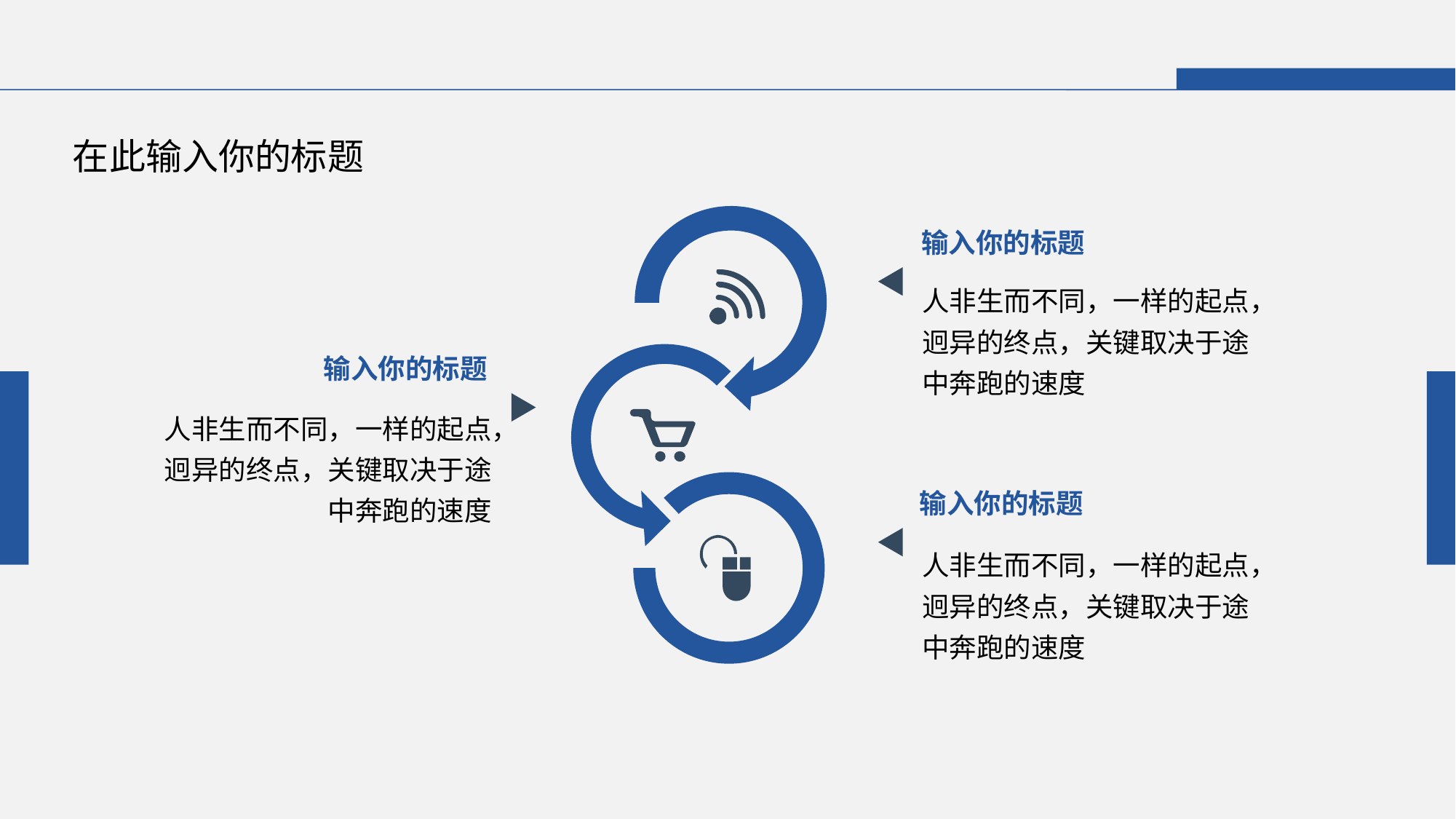

在此输入你的标题

输入你的标题

人非生而不同，一样的起点，迥异的终点，关键取决于途中奔跑的速度

输入你的标题

人非生而不同，一样的起点，迥异的终点，关键取决于途中奔跑的速度

输入你的标题

人非生而不同，一样的起点，迥异的终点，关键取决于途中奔跑的速度